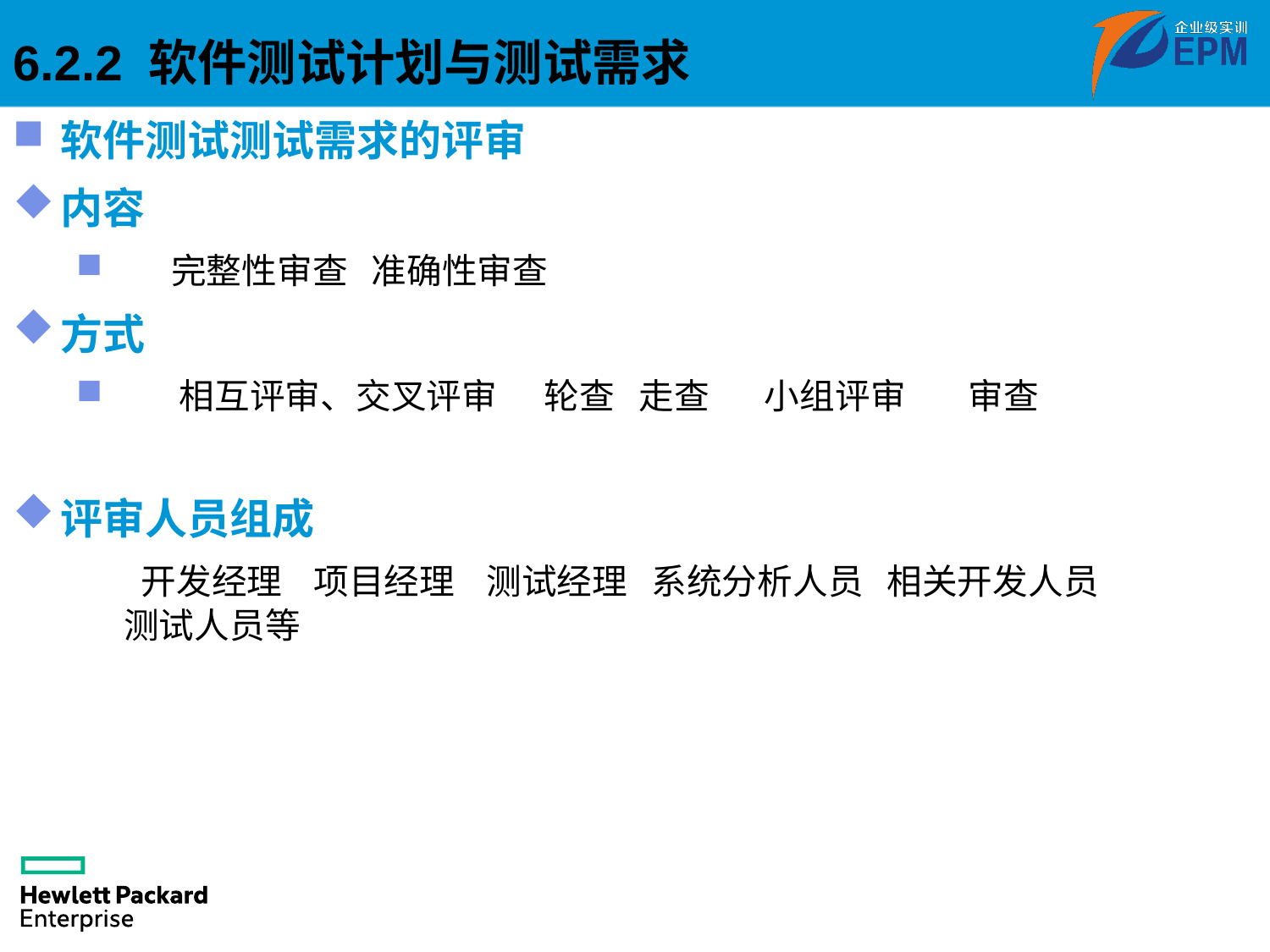

6.2.2 软件测试计划与测试需求
软件测试测试需求的评审
内容
      完整性审查   准确性审查
方式
       相互评审、交叉评审      轮查   走查       小组评审        审查

评审人员组成
       开发经理    项目经理    测试经理   系统分析人员   相关开发人员     测试人员等